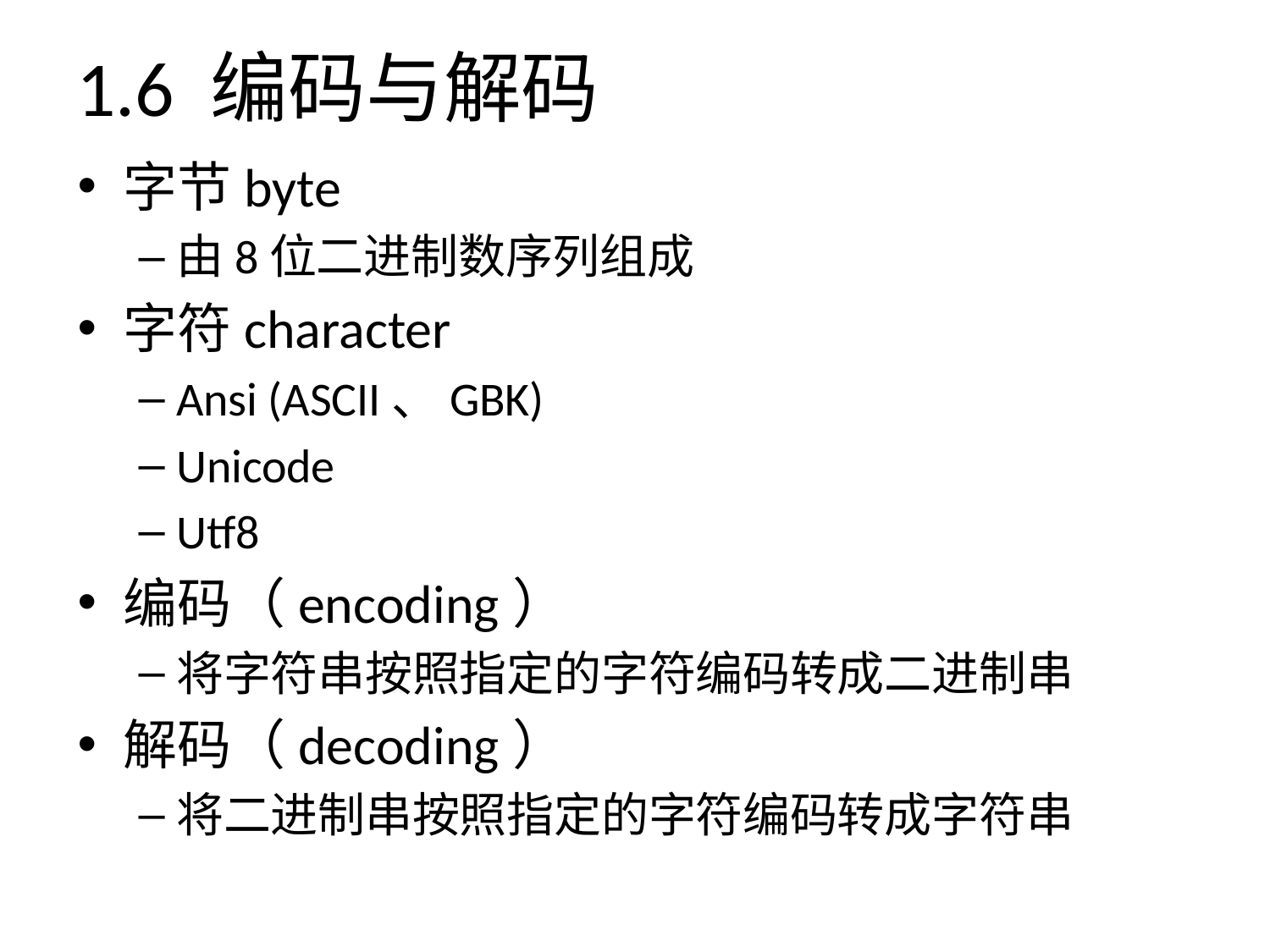

# 1.6 编码与解码
字节byte
由8位二进制数序列组成
字符character
Ansi (ASCII、GBK)
Unicode
Utf8
编码（encoding）
将字符串按照指定的字符编码转成二进制串
解码（decoding）
将二进制串按照指定的字符编码转成字符串